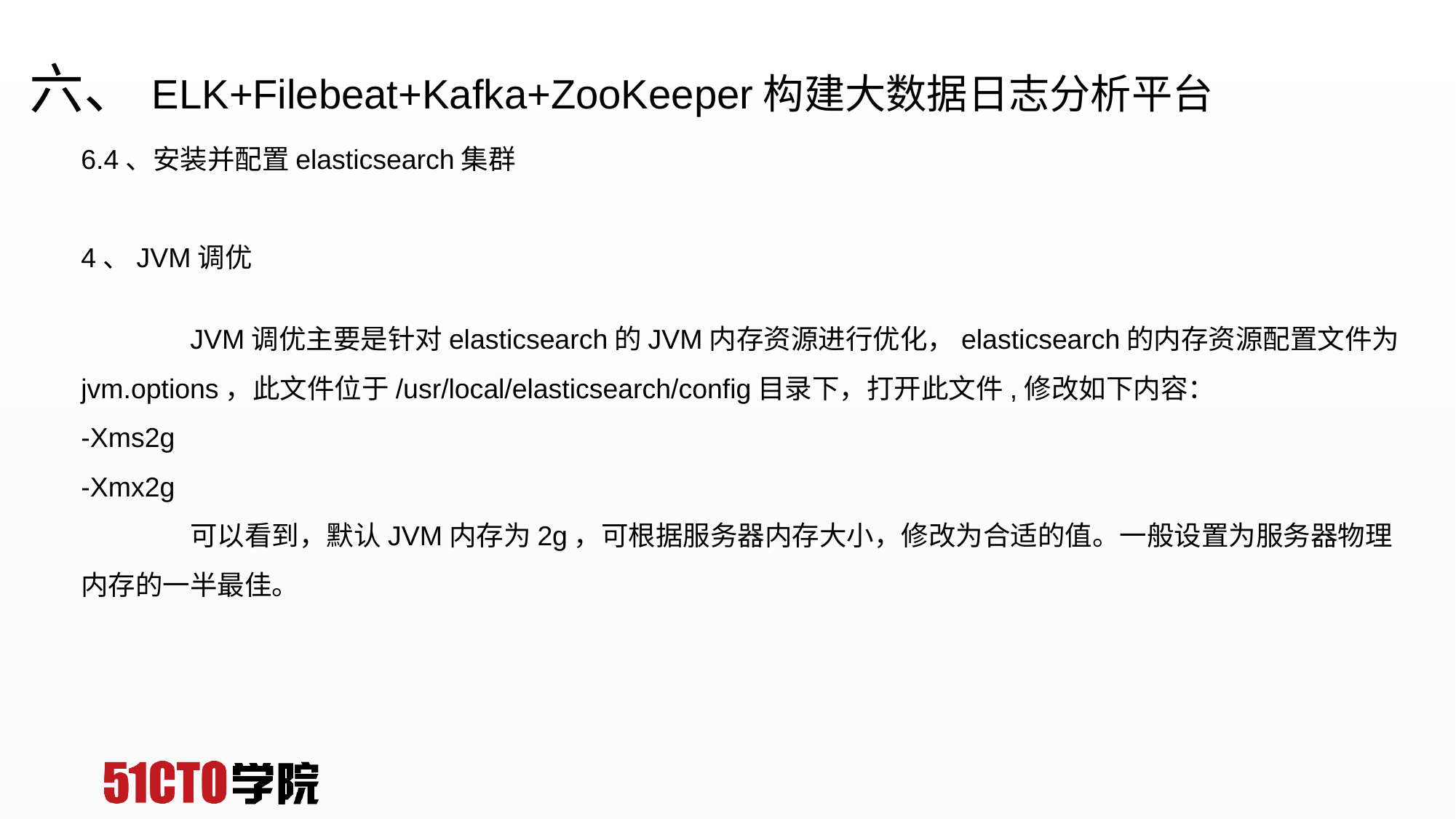

# 六、ELK+Filebeat+Kafka+ZooKeeper构建大数据日志分析平台
6.4、安装并配置elasticsearch集群

4、JVM调优

	JVM调优主要是针对elasticsearch的JVM内存资源进行优化，elasticsearch的内存资源配置文件为jvm.options，此文件位于/usr/local/elasticsearch/config目录下，打开此文件,修改如下内容：
-Xms2g
-Xmx2g
	可以看到，默认JVM内存为2g，可根据服务器内存大小，修改为合适的值。一般设置为服务器物理内存的一半最佳。